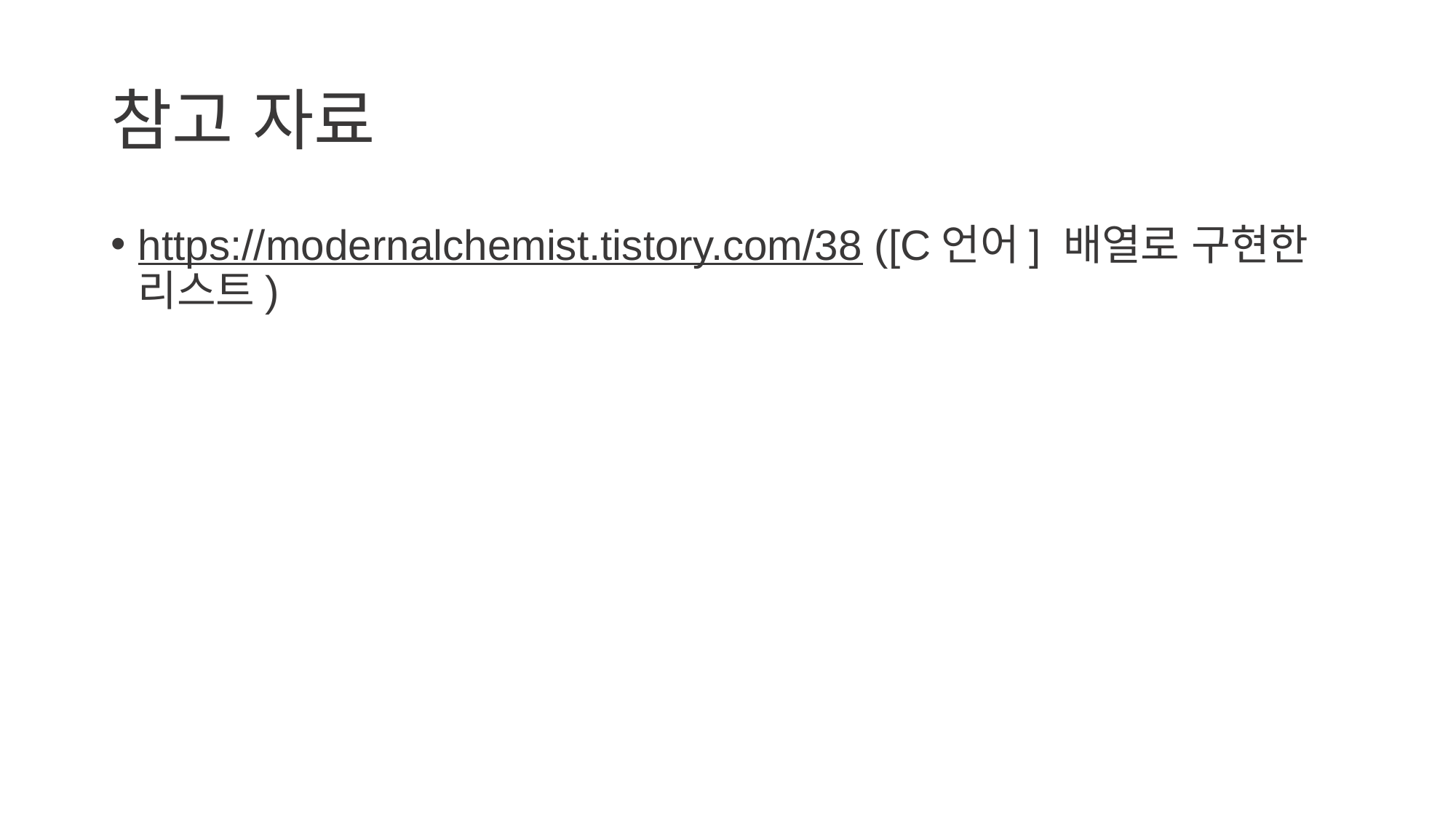

# 참고 자료
https://modernalchemist.tistory.com/38 ([C언어] 배열로 구현한 리스트)